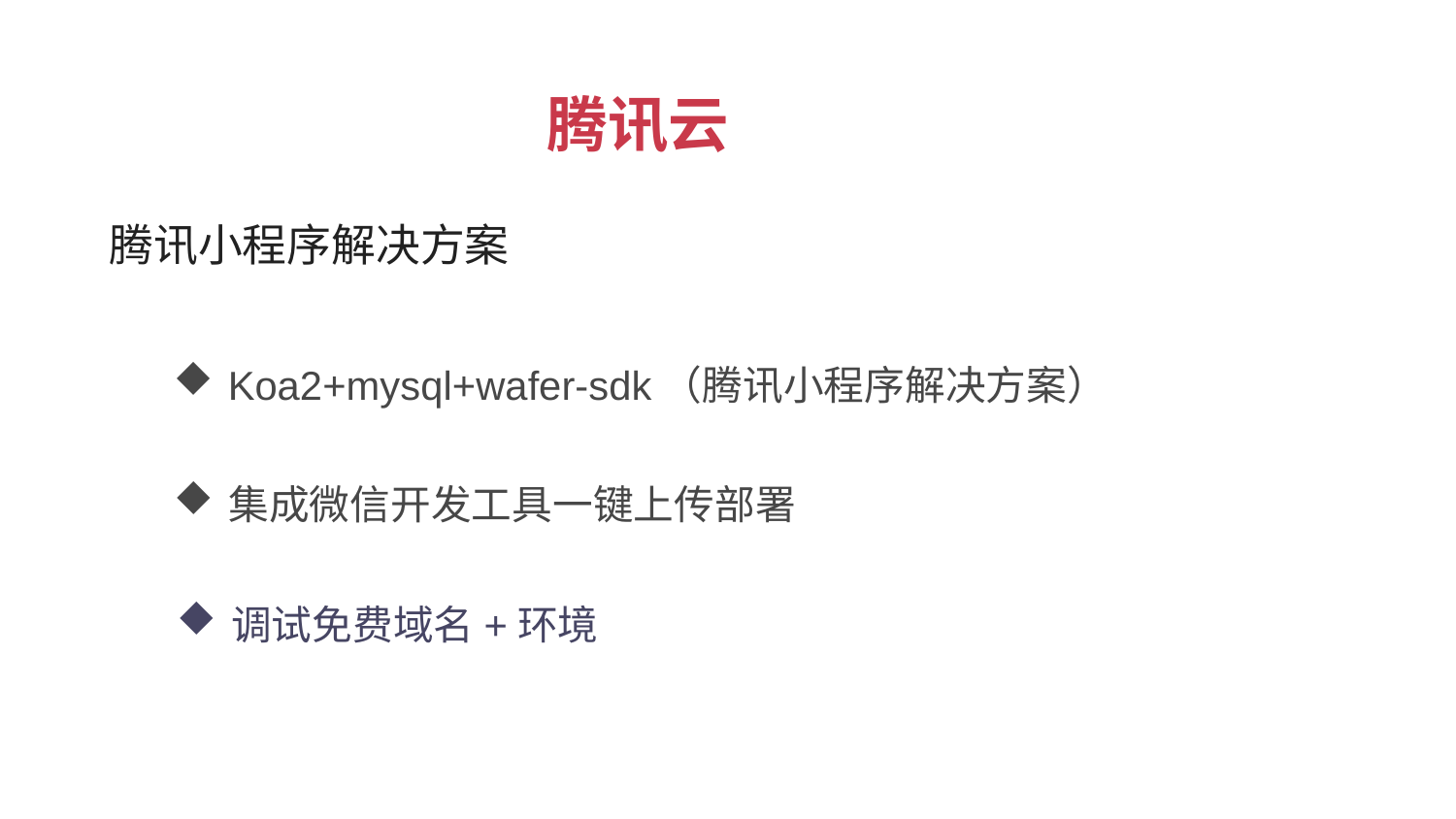

腾讯云
 腾讯小程序解决方案
Koa2+mysql+wafer-sdk（腾讯小程序解决方案）
集成微信开发工具一键上传部署
调试免费域名+环境